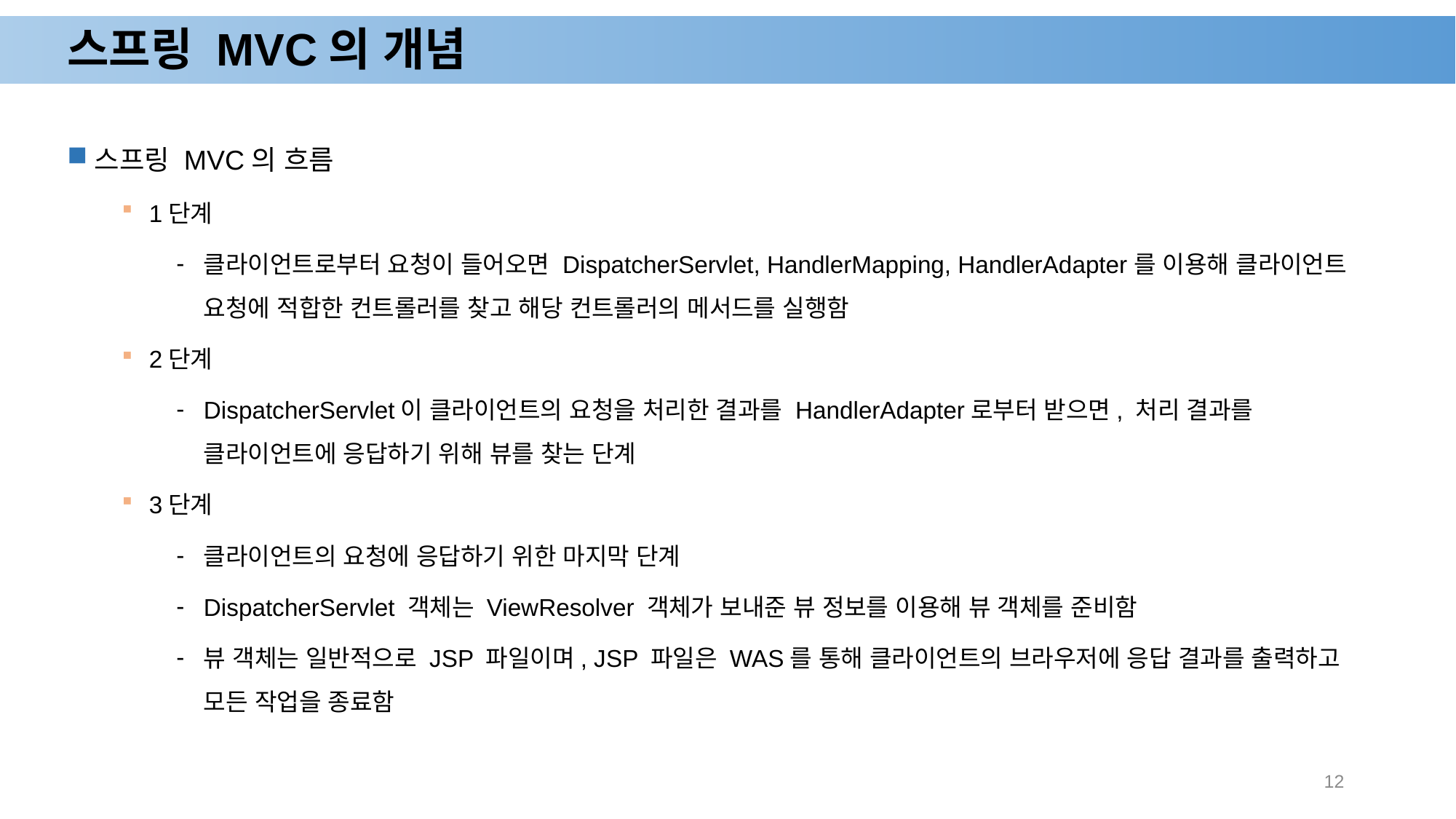

# 스프링 MVC의 개념
스프링 MVC의 흐름
1단계
클라이언트로부터 요청이 들어오면 DispatcherServlet, HandlerMapping, HandlerAdapter를 이용해 클라이언트 요청에 적합한 컨트롤러를 찾고 해당 컨트롤러의 메서드를 실행함
2단계
DispatcherServlet이 클라이언트의 요청을 처리한 결과를 HandlerAdapter로부터 받으면, 처리 결과를 클라이언트에 응답하기 위해 뷰를 찾는 단계
3단계
클라이언트의 요청에 응답하기 위한 마지막 단계
DispatcherServlet 객체는 ViewResolver 객체가 보내준 뷰 정보를 이용해 뷰 객체를 준비함
뷰 객체는 일반적으로 JSP 파일이며, JSP 파일은 WAS를 통해 클라이언트의 브라우저에 응답 결과를 출력하고 모든 작업을 종료함

12